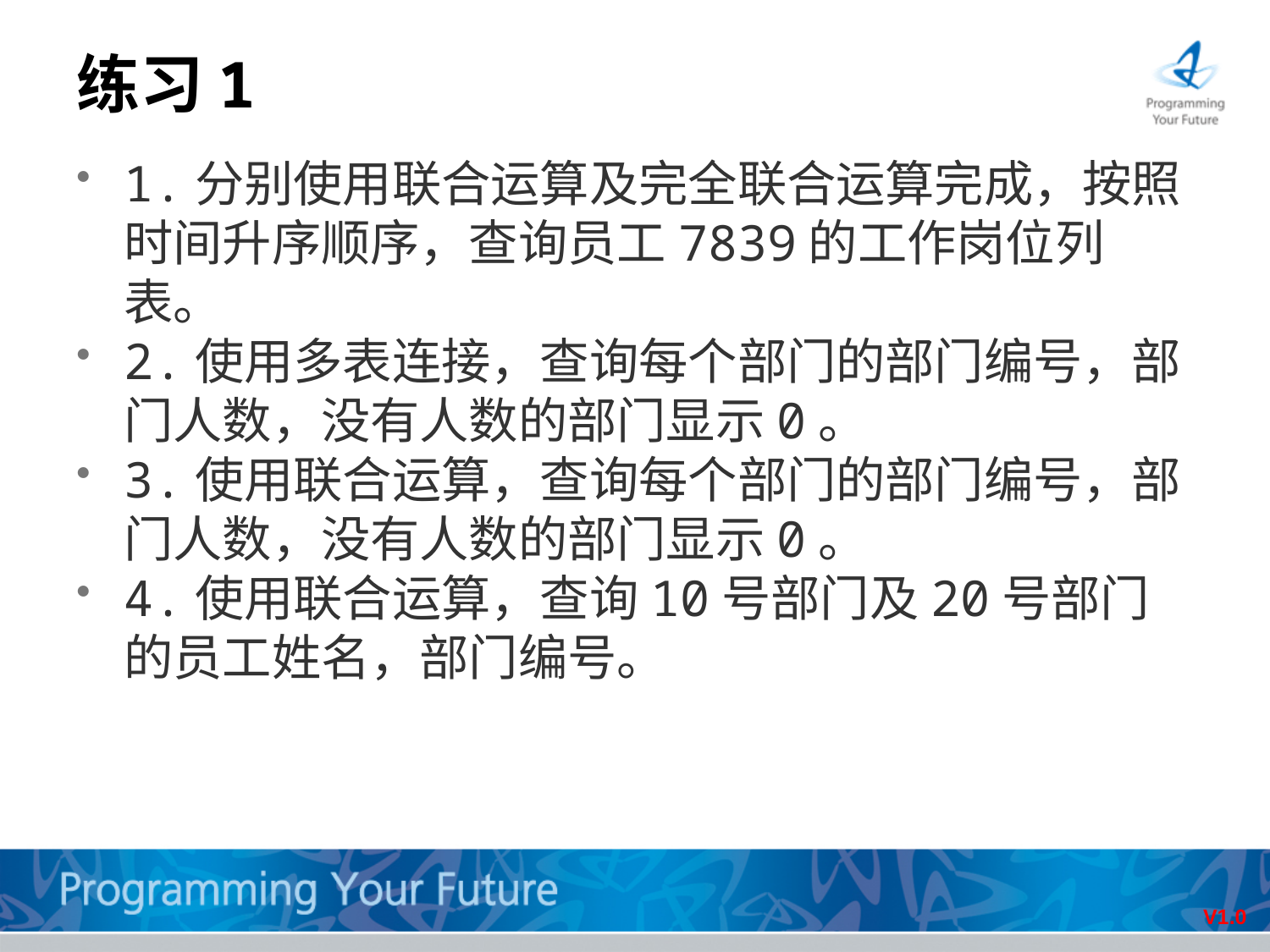

# 练习1
1.分别使用联合运算及完全联合运算完成，按照时间升序顺序，查询员工7839的工作岗位列表。
2.使用多表连接，查询每个部门的部门编号，部门人数，没有人数的部门显示0。
3.使用联合运算，查询每个部门的部门编号，部门人数，没有人数的部门显示0。
4.使用联合运算，查询10号部门及20号部门的员工姓名，部门编号。